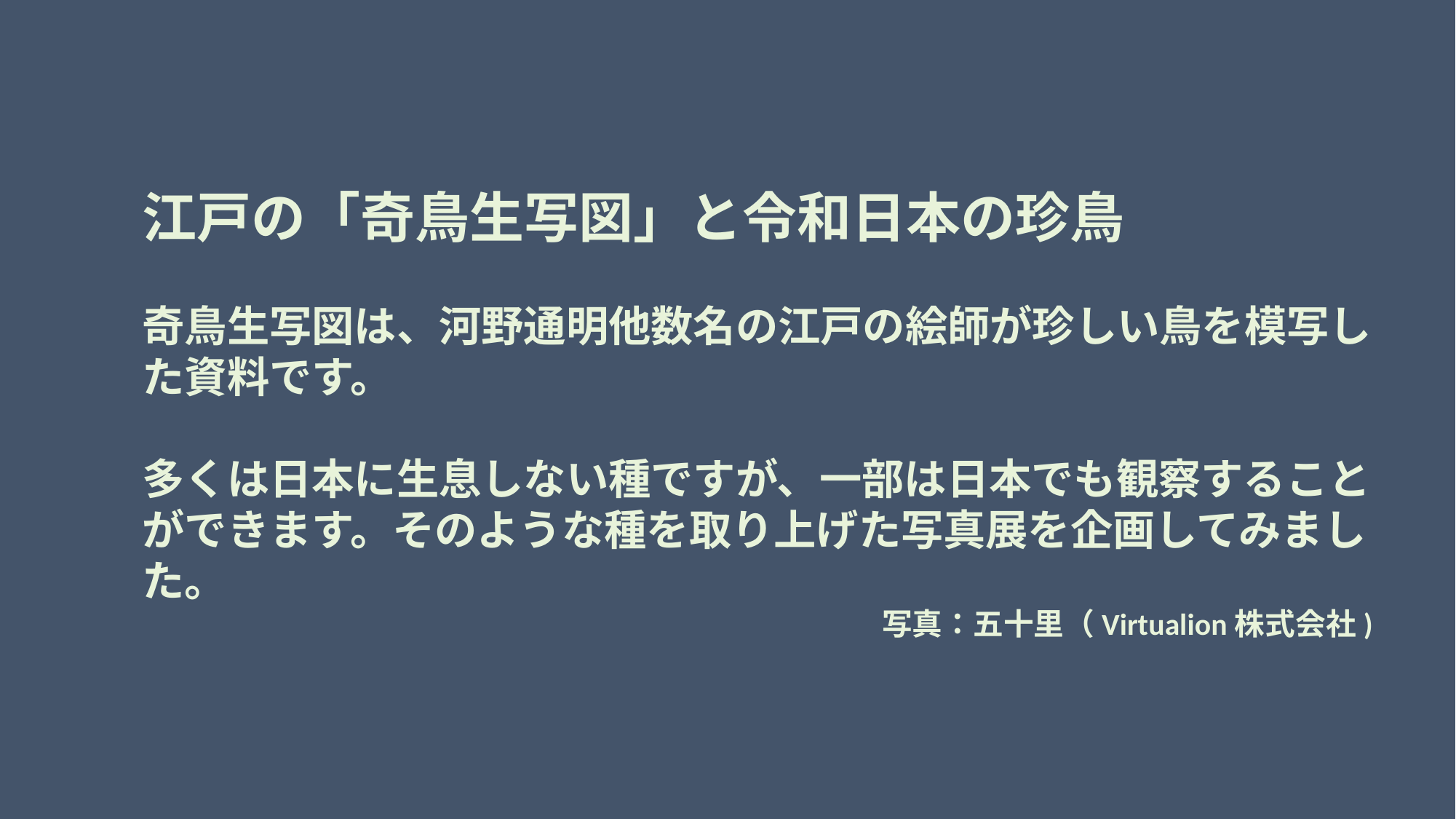

江戸の「奇鳥生写図」と令和日本の珍鳥

奇鳥生写図は、河野通明他数名の江戸の絵師が珍しい鳥を模写した資料です。

多くは日本に生息しない種ですが、一部は日本でも観察することができます。そのような種を取り上げた写真展を企画してみました。
				       写真：五十里（Virtualion株式会社)